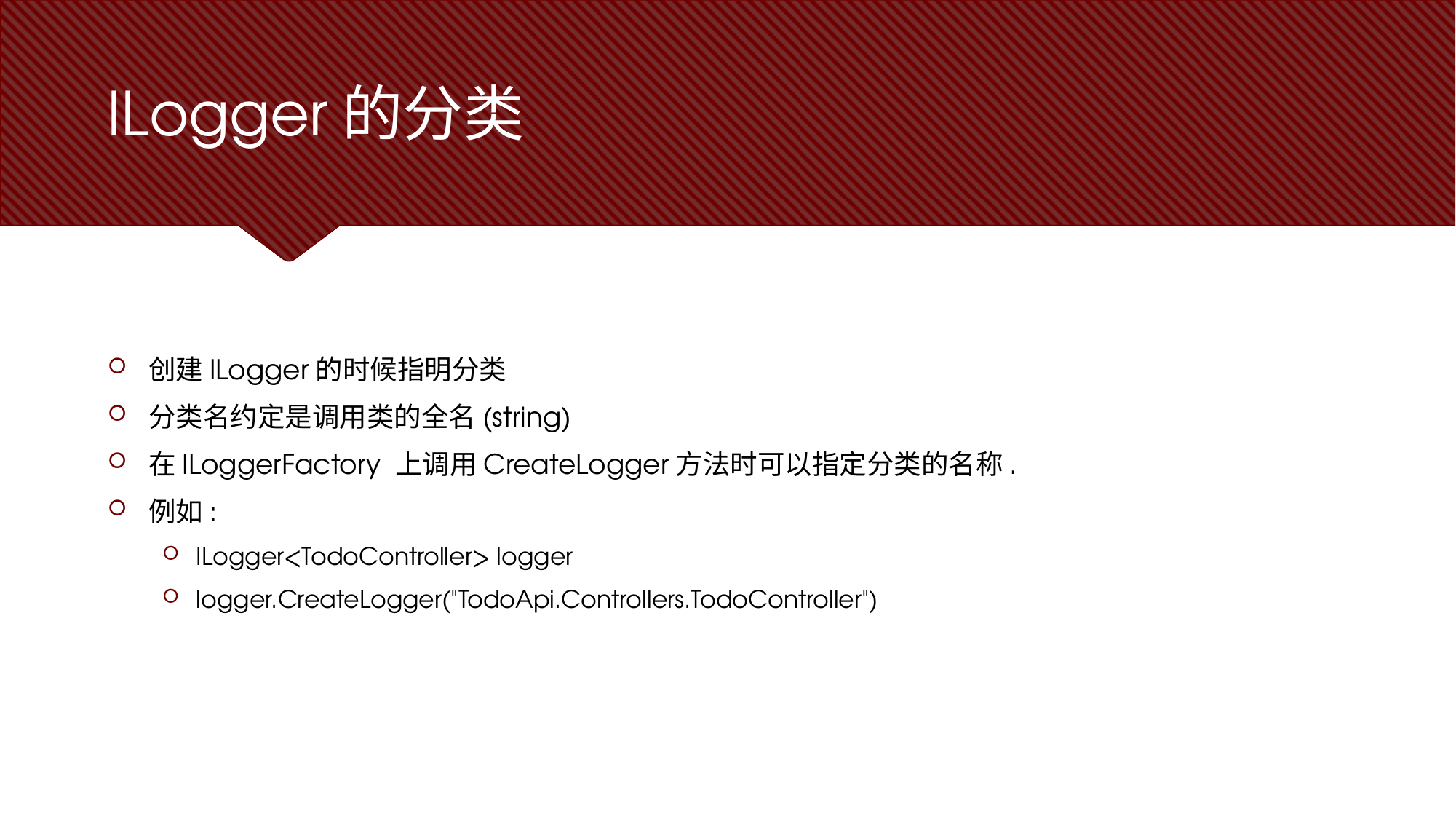

# ILogger的分类
创建ILogger的时候指明分类
分类名约定是调用类的全名(string)
在ILoggerFactory 上调用CreateLogger方法时可以指定分类的名称.
例如:
ILogger<TodoController> logger
logger.CreateLogger("TodoApi.Controllers.TodoController")